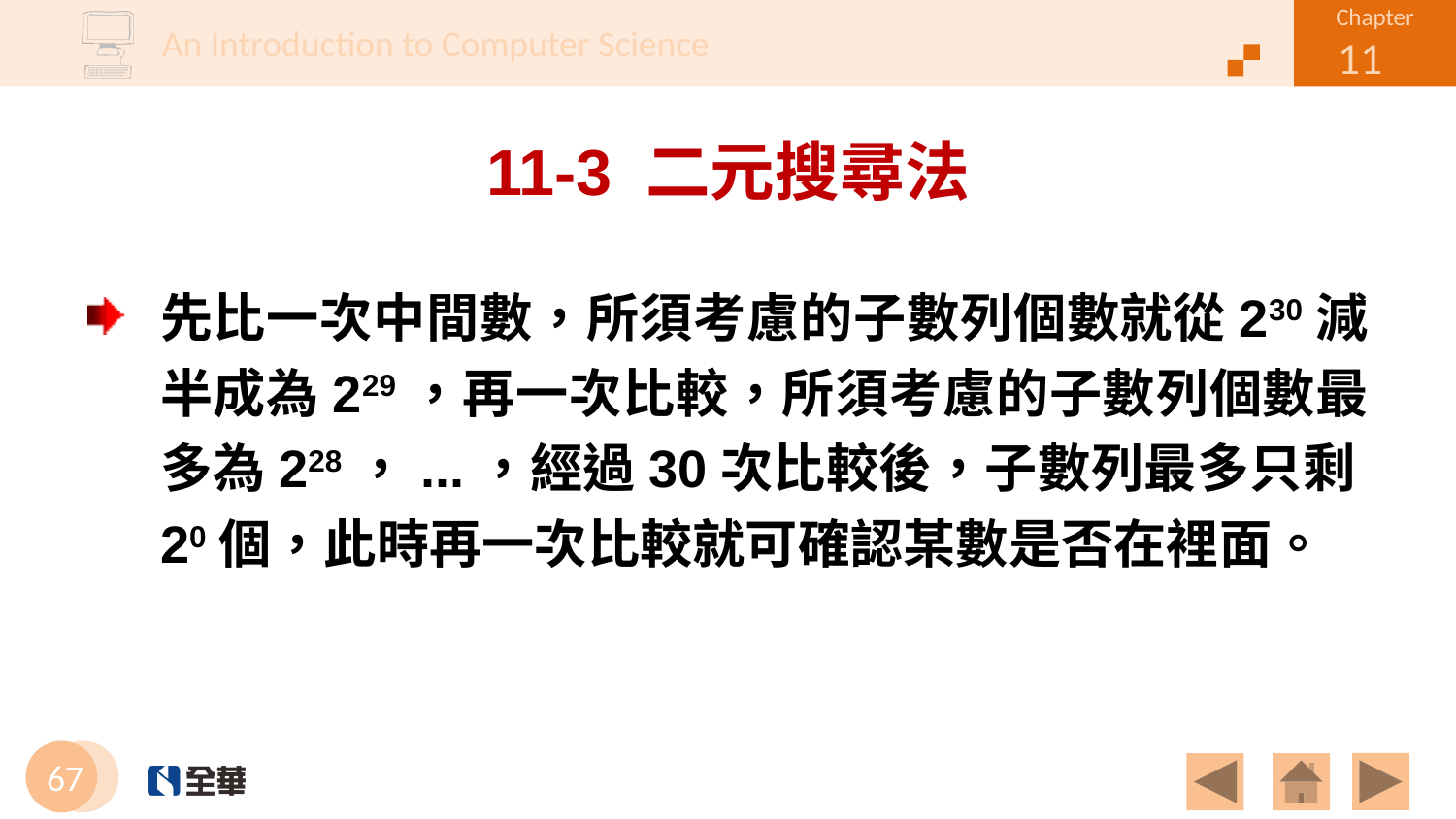

# 11-3 二元搜尋法
先比一次中間數，所須考慮的子數列個數就從230減半成為229，再一次比較，所須考慮的子數列個數最多為228，...，經過30次比較後，子數列最多只剩20個，此時再一次比較就可確認某數是否在裡面。